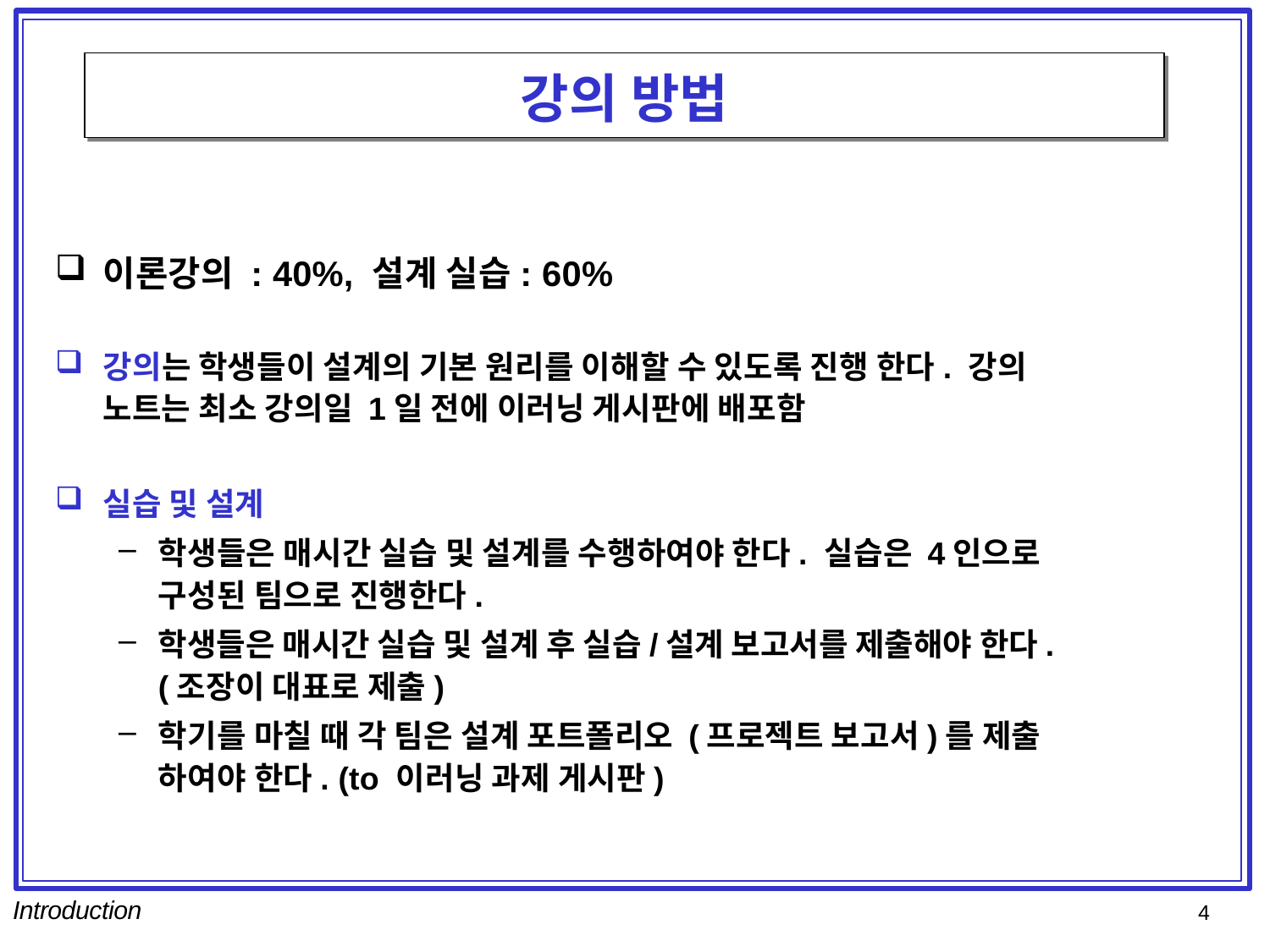

# 강의 방법
이론강의 : 40%, 설계 실습: 60%

강의는 학생들이 설계의 기본 원리를 이해할 수 있도록 진행 한다. 강의  노트는 최소 강의일 1일 전에 이러닝 게시판에 배포함

실습 및 설계
학생들은 매시간 실습 및 설계를 수행하여야 한다. 실습은 4인으로  구성된 팀으로 진행한다.
학생들은 매시간 실습 및 설계 후 실습/설계 보고서를 제출해야 한다.
(조장이 대표로 제출)
학기를 마칠 때 각 팀은 설계 포트폴리오 (프로젝트 보고서)를 제출  하여야 한다. (to 이러닝 과제 게시판)
Introduction
4